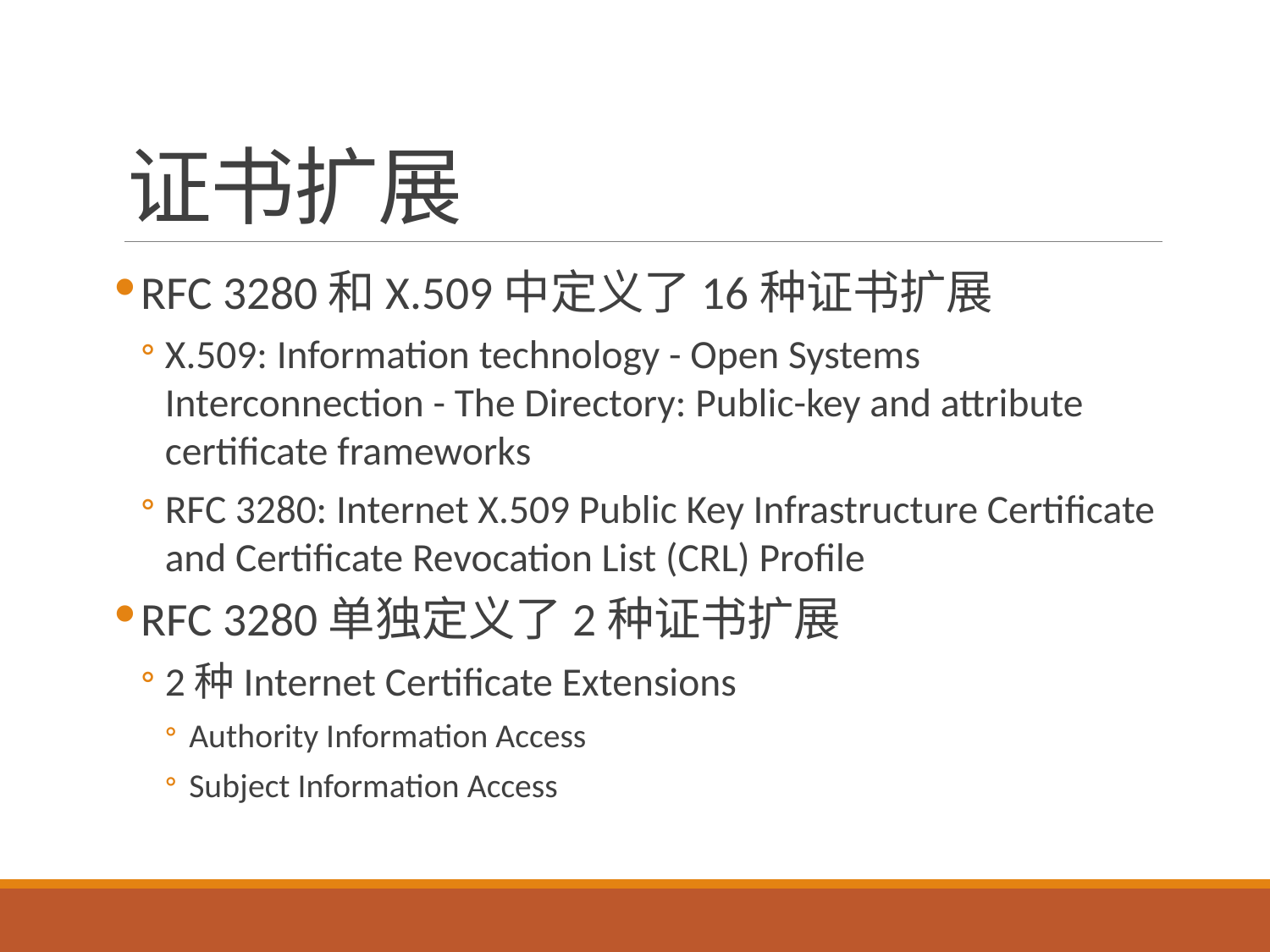

# 证书扩展
RFC 3280和X.509中定义了16种证书扩展
X.509: Information technology - Open Systems Interconnection - The Directory: Public-key and attribute certificate frameworks
RFC 3280: Internet X.509 Public Key Infrastructure Certificate and Certificate Revocation List (CRL) Profile
RFC 3280单独定义了2种证书扩展
2种Internet Certificate Extensions
Authority Information Access
Subject Information Access

4